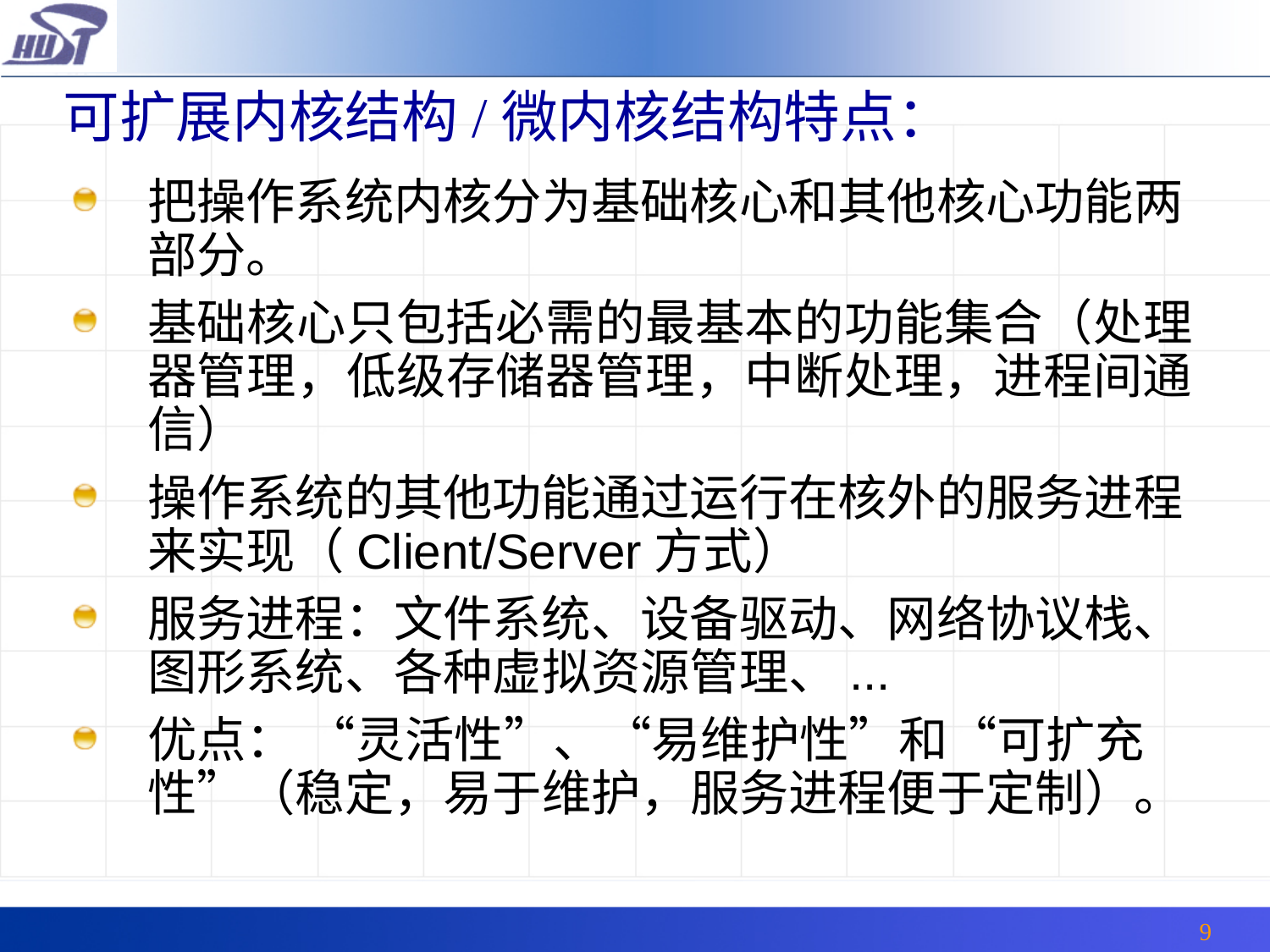

# 可扩展内核结构/微内核结构特点：
把操作系统内核分为基础核心和其他核心功能两部分。
基础核心只包括必需的最基本的功能集合（处理器管理，低级存储器管理，中断处理，进程间通信）
操作系统的其他功能通过运行在核外的服务进程来实现（Client/Server方式）
服务进程：文件系统、设备驱动、网络协议栈、图形系统、各种虚拟资源管理、...
优点： “灵活性”、“易维护性”和“可扩充性”（稳定，易于维护，服务进程便于定制）。
9